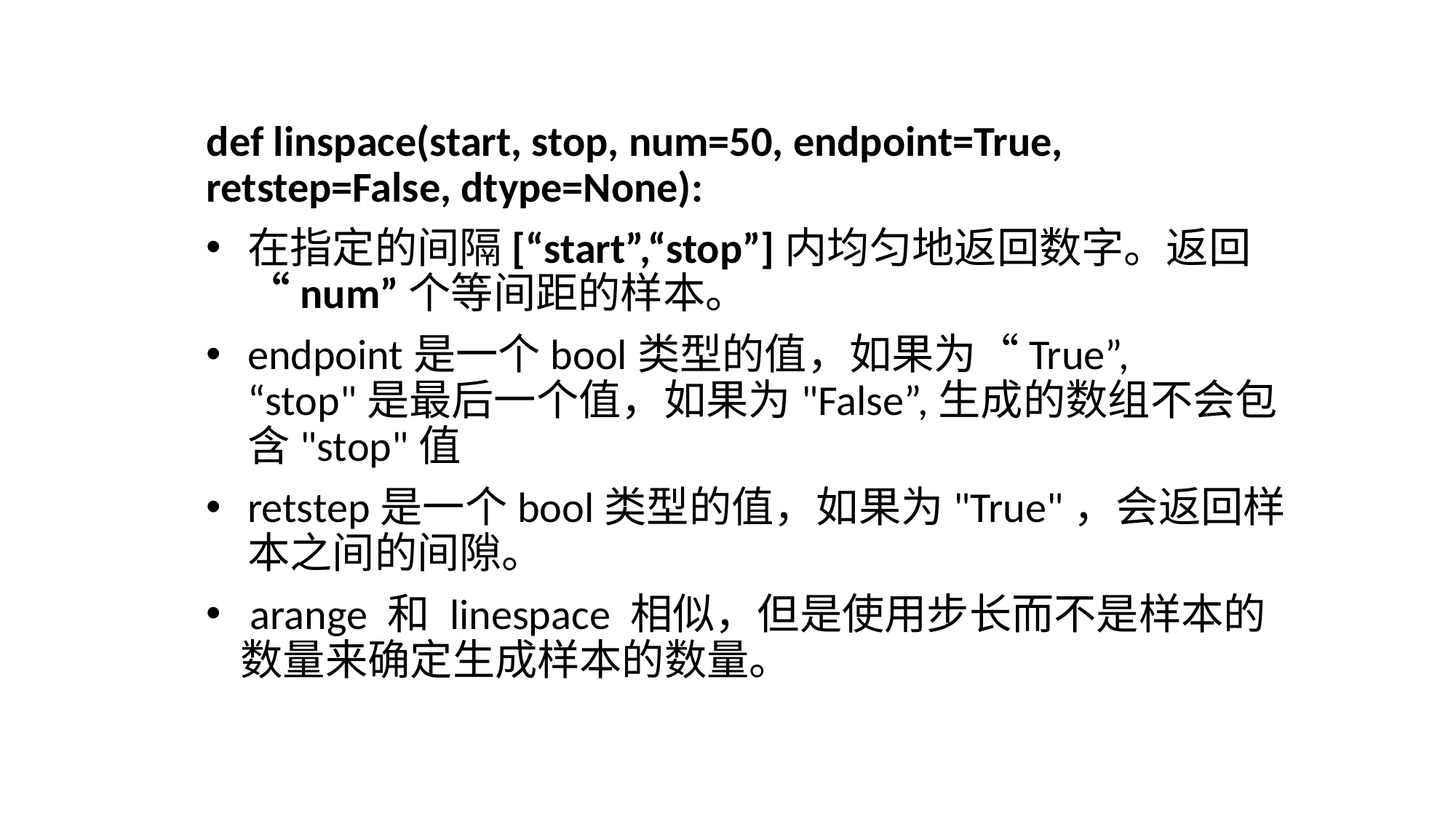

def linspace(start, stop, num=50, endpoint=True, retstep=False, dtype=None):
在指定的间隔[“start”,“stop”]内均匀地返回数字。返回“num”个等间距的样本。
endpoint是一个bool类型的值，如果为“True”, “stop"是最后一个值，如果为"False”,生成的数组不会包含"stop"值
retstep是一个bool类型的值，如果为"True"，会返回样本之间的间隙。
 arange 和 linespace 相似，但是使用步长而不是样本的数量来确定生成样本的数量。